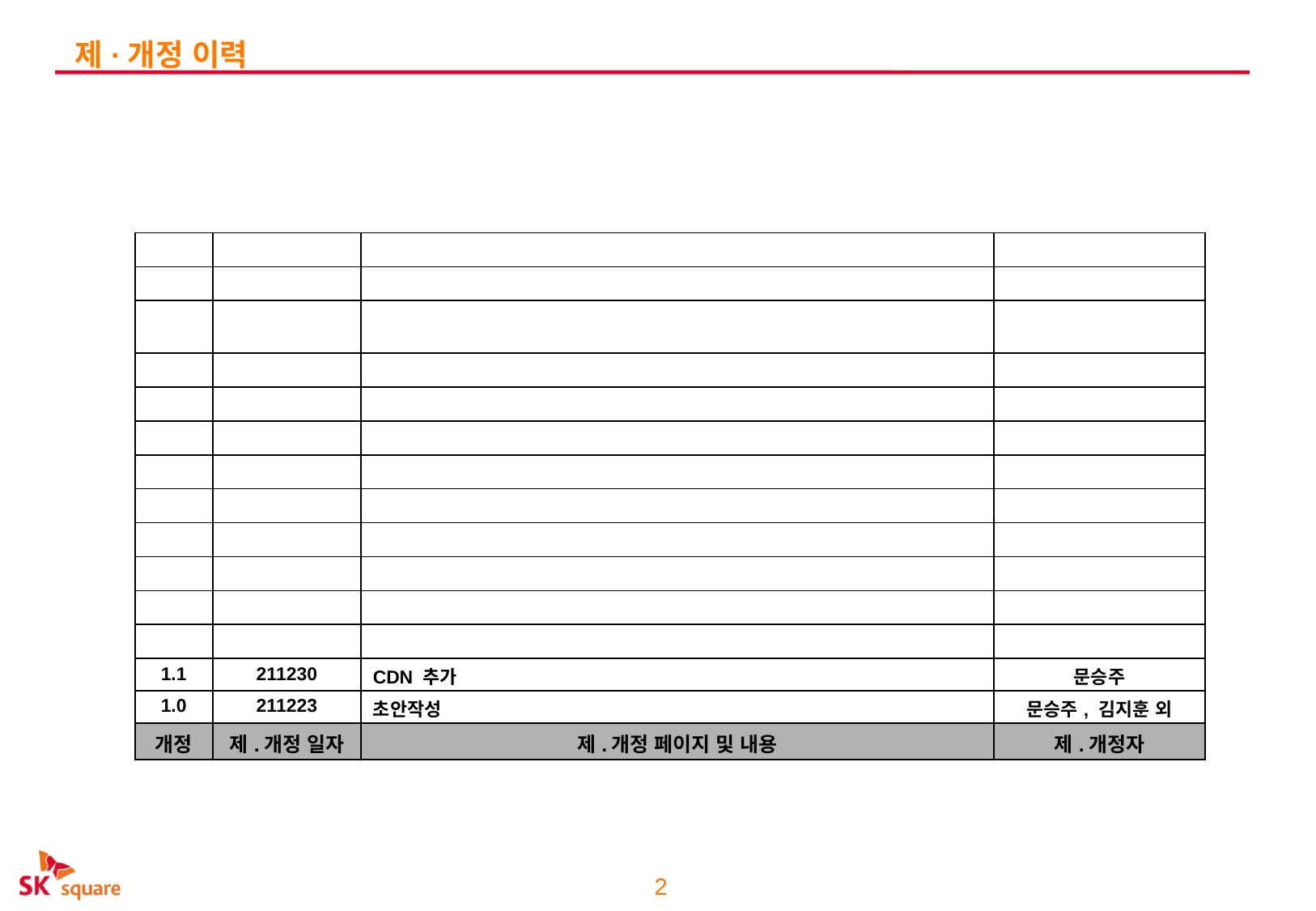

제·개정 이력

|  |  |  |  |
| --- | --- | --- | --- |
|  |  |  |  |
|  |  |  |  |
|  |  |  |  |
|  |  |  |  |
|  |  |  |  |
|  |  |  |  |
|  |  |  |  |
|  |  |  |  |
|  |  |  |  |
|  |  |  |  |
|  |  |  |  |
| 1.1 | 211230 | CDN 추가 | 문승주 |
| 1.0 | 211223 | 초안작성 | 문승주, 김지훈 외 |
| 개정 | 제.개정 일자 | 제.개정 페이지 및 내용 | 제.개정자 |